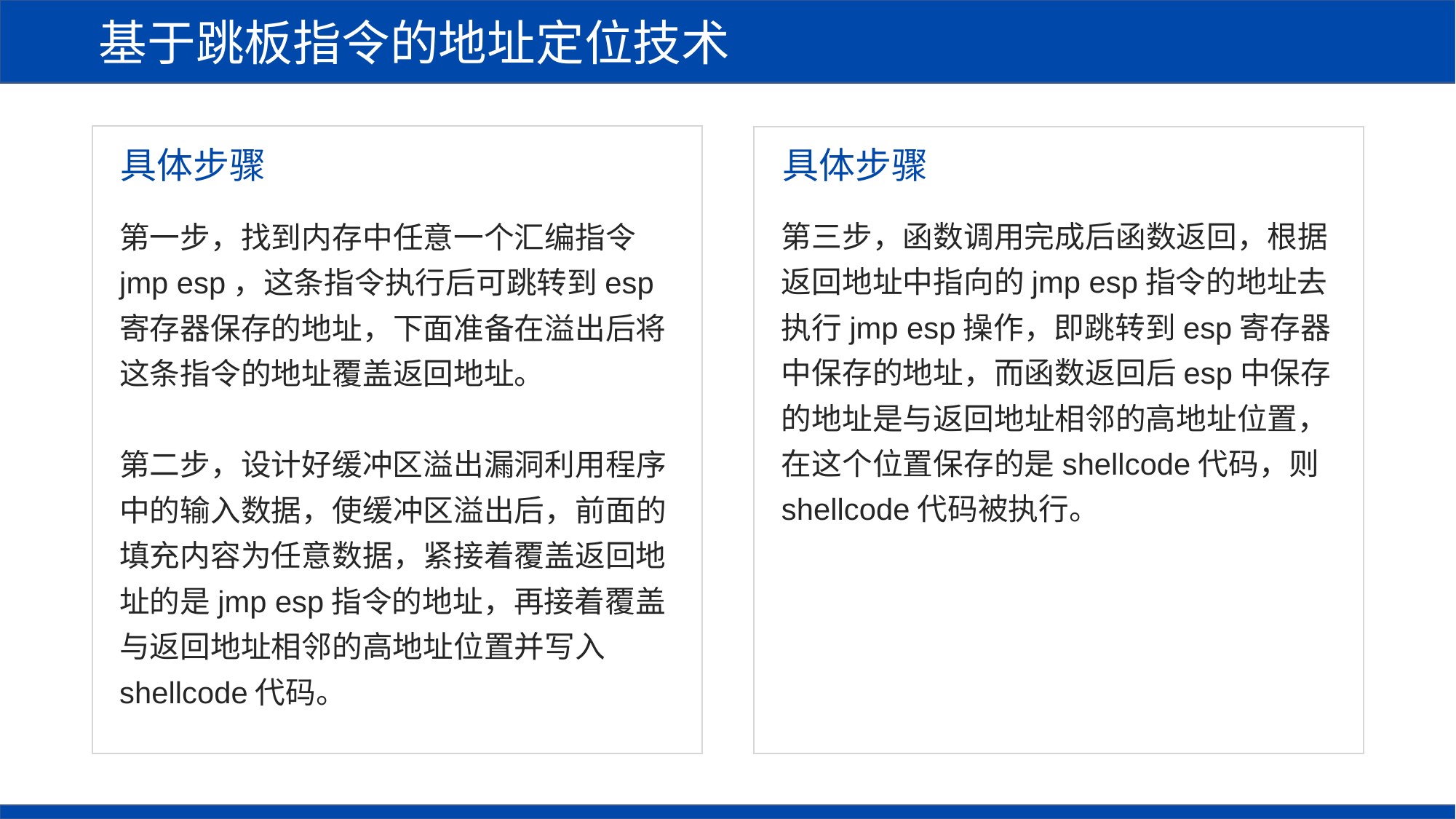

基于跳板指令的地址定位技术

具体步骤
具体步骤
第三步，函数调用完成后函数返回，根据返回地址中指向的jmp esp指令的地址去执行jmp esp操作，即跳转到esp寄存器中保存的地址，而函数返回后esp中保存的地址是与返回地址相邻的高地址位置，在这个位置保存的是shellcode代码，则shellcode代码被执行。

第一步，找到内存中任意一个汇编指令jmp esp，这条指令执行后可跳转到esp寄存器保存的地址，下面准备在溢出后将这条指令的地址覆盖返回地址。

第二步，设计好缓冲区溢出漏洞利用程序中的输入数据，使缓冲区溢出后，前面的填充内容为任意数据，紧接着覆盖返回地址的是jmp esp指令的地址，再接着覆盖与返回地址相邻的高地址位置并写入shellcode代码。